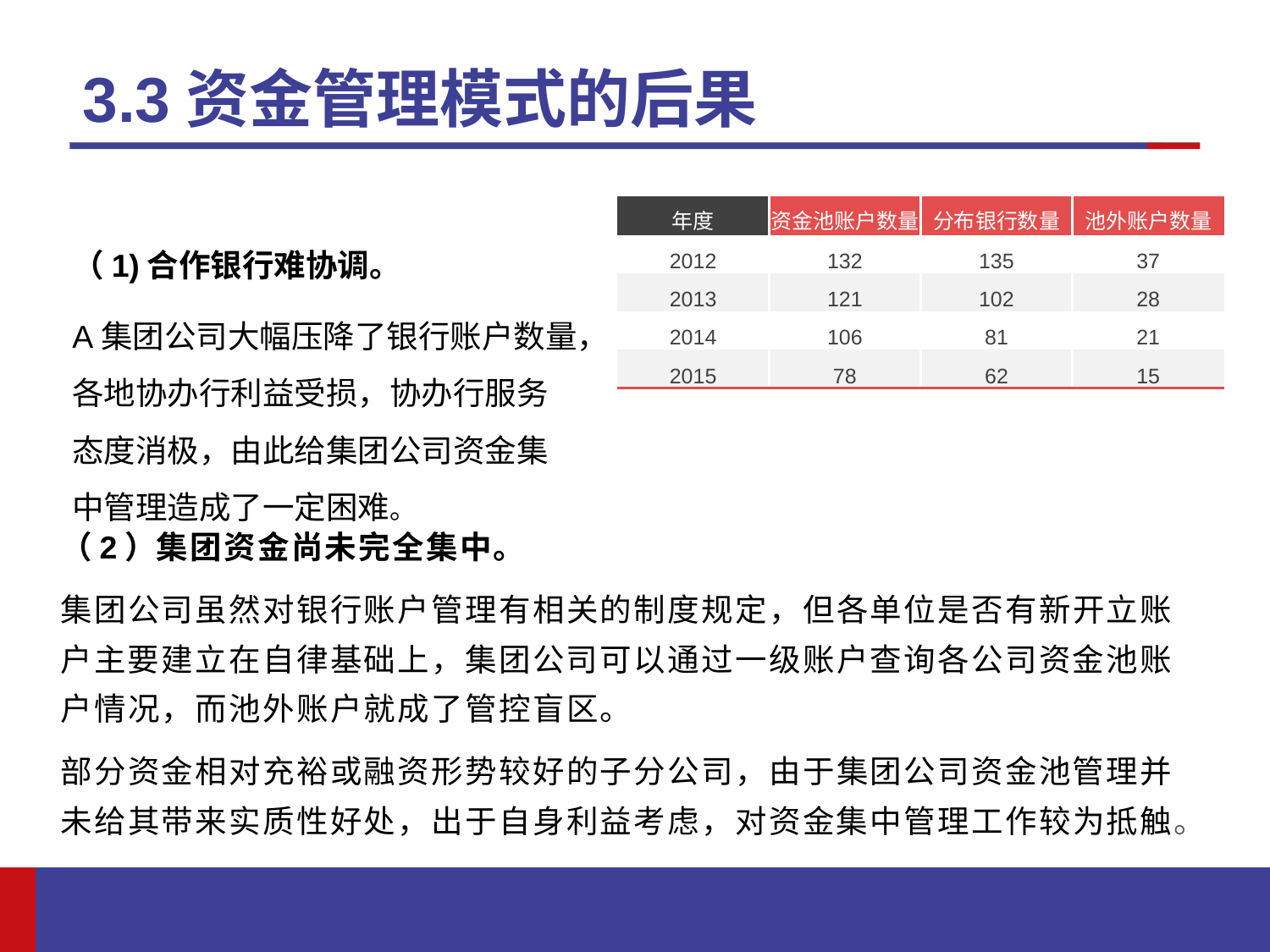

# 3.3资金管理模式的后果
| 年度 | 资金池账户数量 | 分布银行数量 | 池外账户数量 |
| --- | --- | --- | --- |
| 2012 | 132 | 135 | 37 |
| 2013 | 121 | 102 | 28 |
| 2014 | 106 | 81 | 21 |
| 2015 | 78 | 62 | 15 |
（1)合作银行难协调。
A集团公司大幅压降了银行账户数量，各地协办行利益受损，协办行服务态度消极，由此给集团公司资金集中管理造成了一定困难。

（2）集团资金尚未完全集中。
集团公司虽然对银行账户管理有相关的制度规定，但各单位是否有新开立账户主要建立在自律基础上，集团公司可以通过一级账户查询各公司资金池账户情况，而池外账户就成了管控盲区。
部分资金相对充裕或融资形势较好的子分公司，由于集团公司资金池管理并未给其带来实质性好处，出于自身利益考虑，对资金集中管理工作较为抵触。